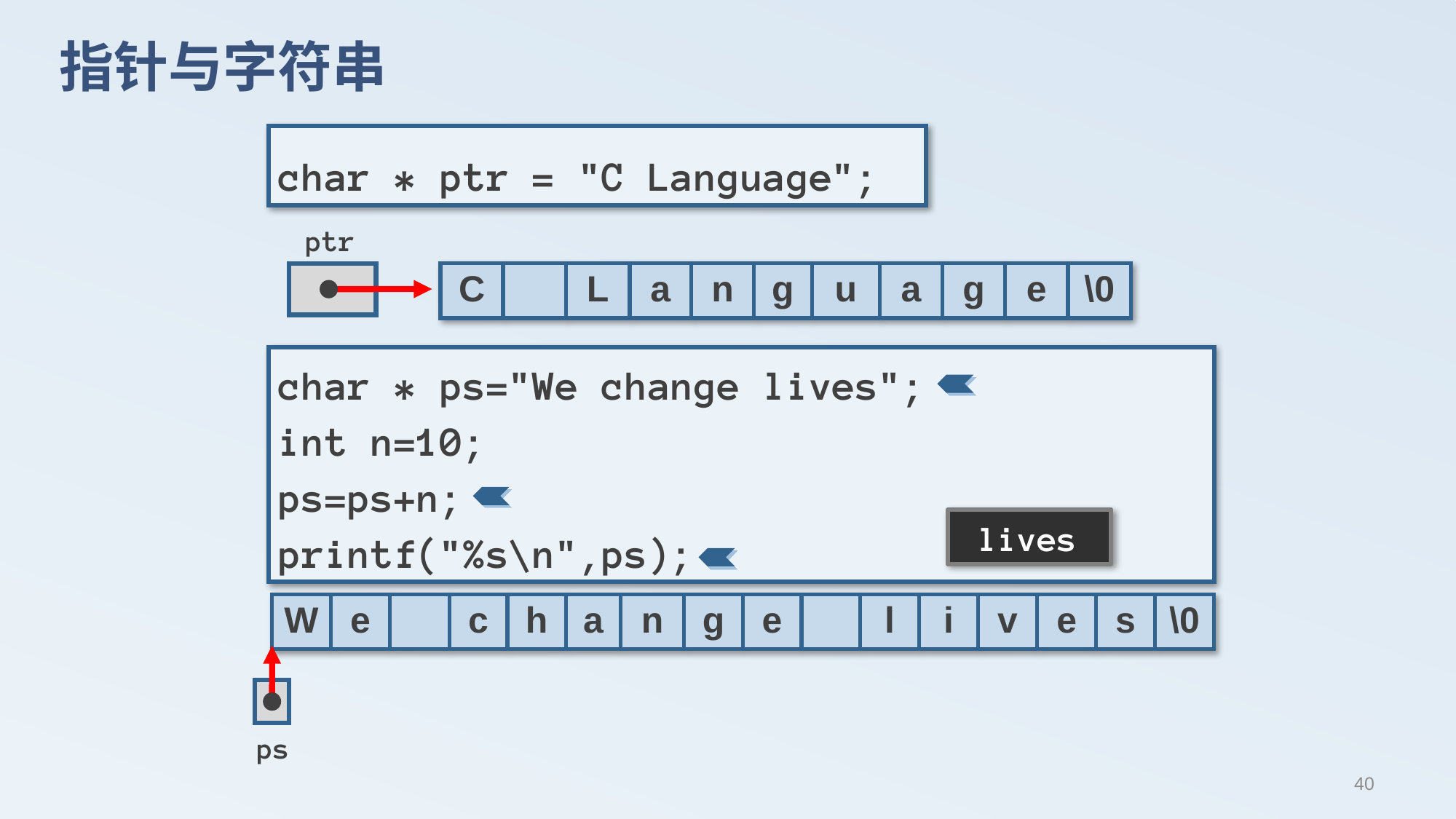

# 指针与字符串
char * ptr = "C Language";
ptr

| C |  | L | a | n | g | u | a | g | e | \0 |
| --- | --- | --- | --- | --- | --- | --- | --- | --- | --- | --- |

char * ps="We change lives";
int n=10;
ps=ps+n;
printf("%s\n",ps);

 lives

| W | e |  | c | h | a | n | g | e |  | l | i | v | e | s | \0 |
| --- | --- | --- | --- | --- | --- | --- | --- | --- | --- | --- | --- | --- | --- | --- | --- |

ps